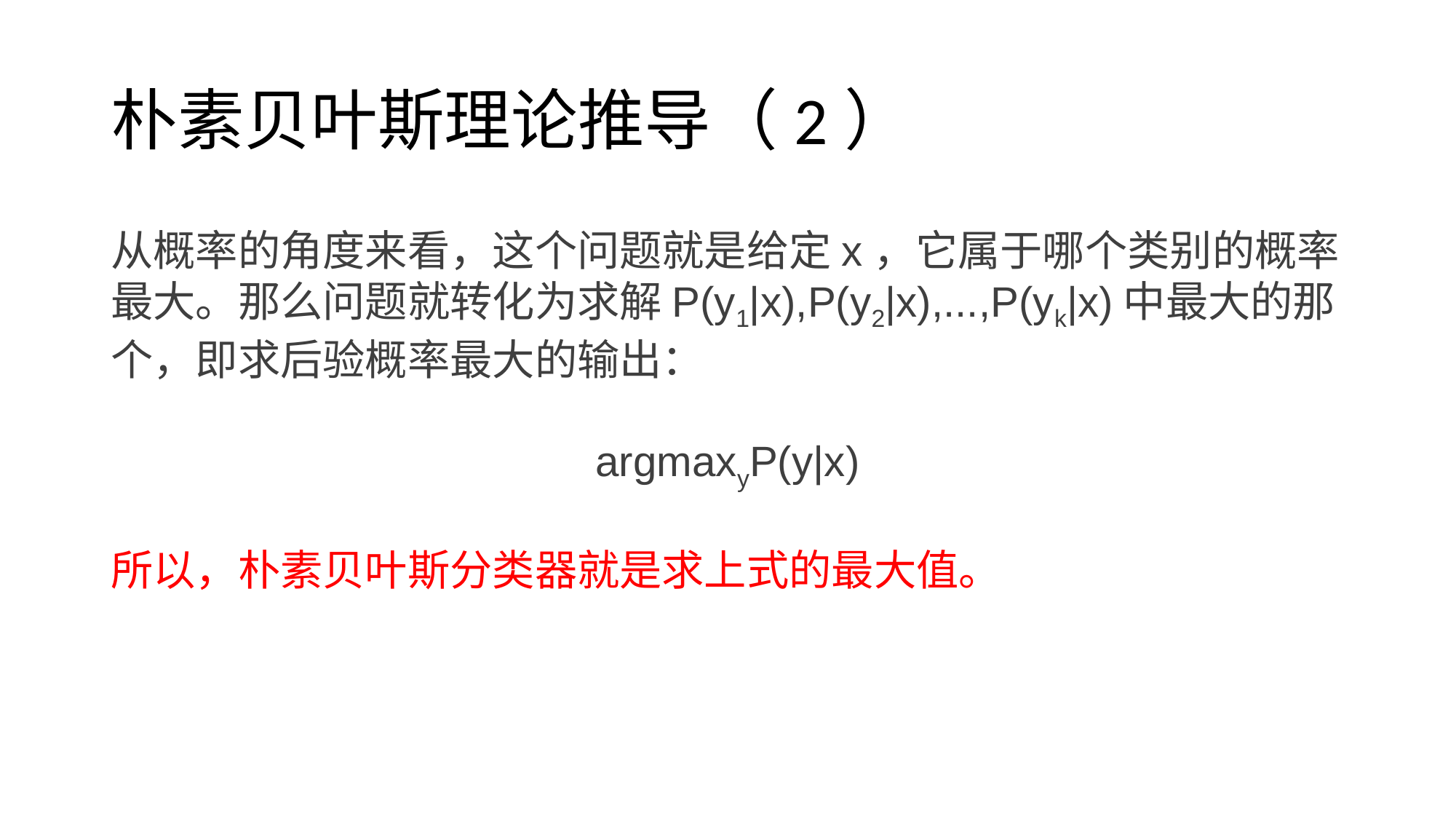

# 朴素贝叶斯理论推导（2）
从概率的角度来看，这个问题就是给定x，它属于哪个类别的概率最大。那么问题就转化为求解P(y1|x),P(y2|x),...,P(yk|x)中最大的那个，即求后验概率最大的输出：

argmaxyP(y|x)

所以，朴素贝叶斯分类器就是求上式的最大值。